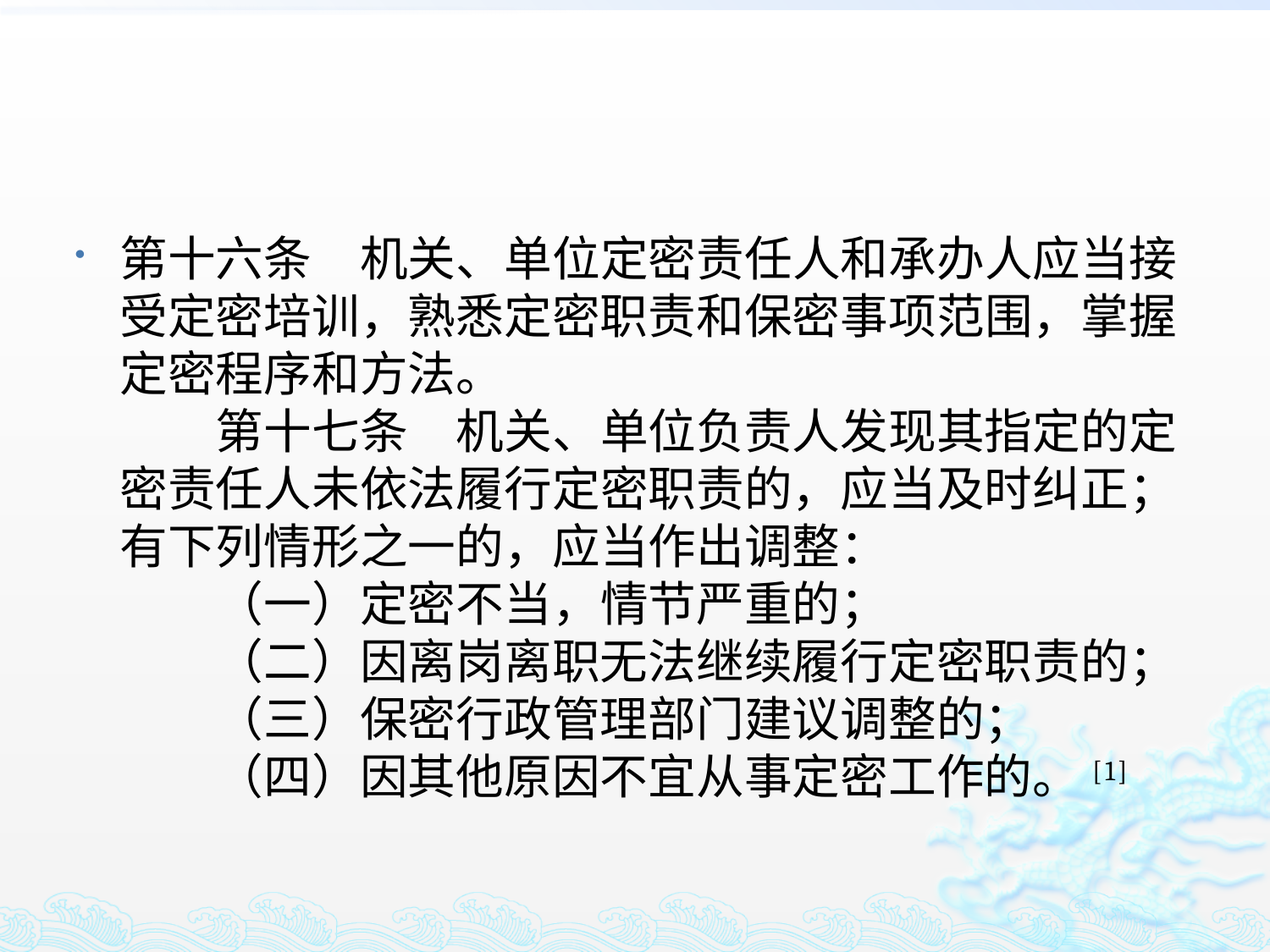

#
第十六条　机关、单位定密责任人和承办人应当接受定密培训，熟悉定密职责和保密事项范围，掌握定密程序和方法。
　　第十七条　机关、单位负责人发现其指定的定密责任人未依法履行定密职责的，应当及时纠正；有下列情形之一的，应当作出调整：
　　（一）定密不当，情节严重的；
　　（二）因离岗离职无法继续履行定密职责的；
　　（三）保密行政管理部门建议调整的；
　　（四）因其他原因不宜从事定密工作的。 [1]